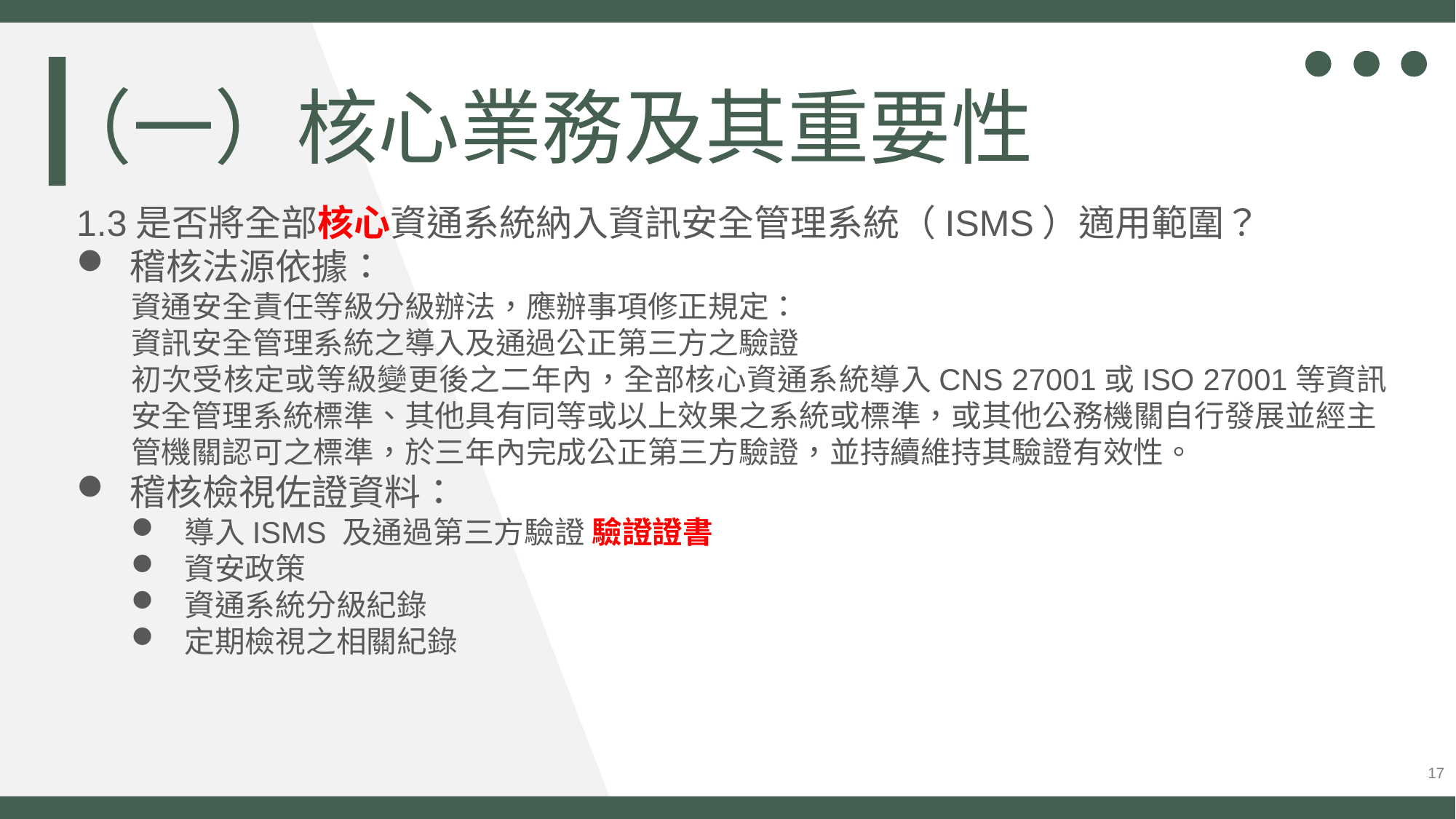

（一）核心業務及其重要性
1.3是否將全部核心資通系統納入資訊安全管理系統（ISMS）適用範圍？
稽核法源依據：
資通安全責任等級分級辦法，應辦事項修正規定：
資訊安全管理系統之導入及通過公正第三方之驗證
初次受核定或等級變更後之二年內，全部核心資通系統導入CNS 27001或ISO 27001等資訊安全管理系統標準、其他具有同等或以上效果之系統或標準，或其他公務機關自行發展並經主
管機關認可之標準，於三年內完成公正第三方驗證，並持續維持其驗證有效性。
稽核檢視佐證資料：
導入ISMS 及通過第三方驗證 驗證證書
資安政策
資通系統分級紀錄
定期檢視之相關紀錄
17